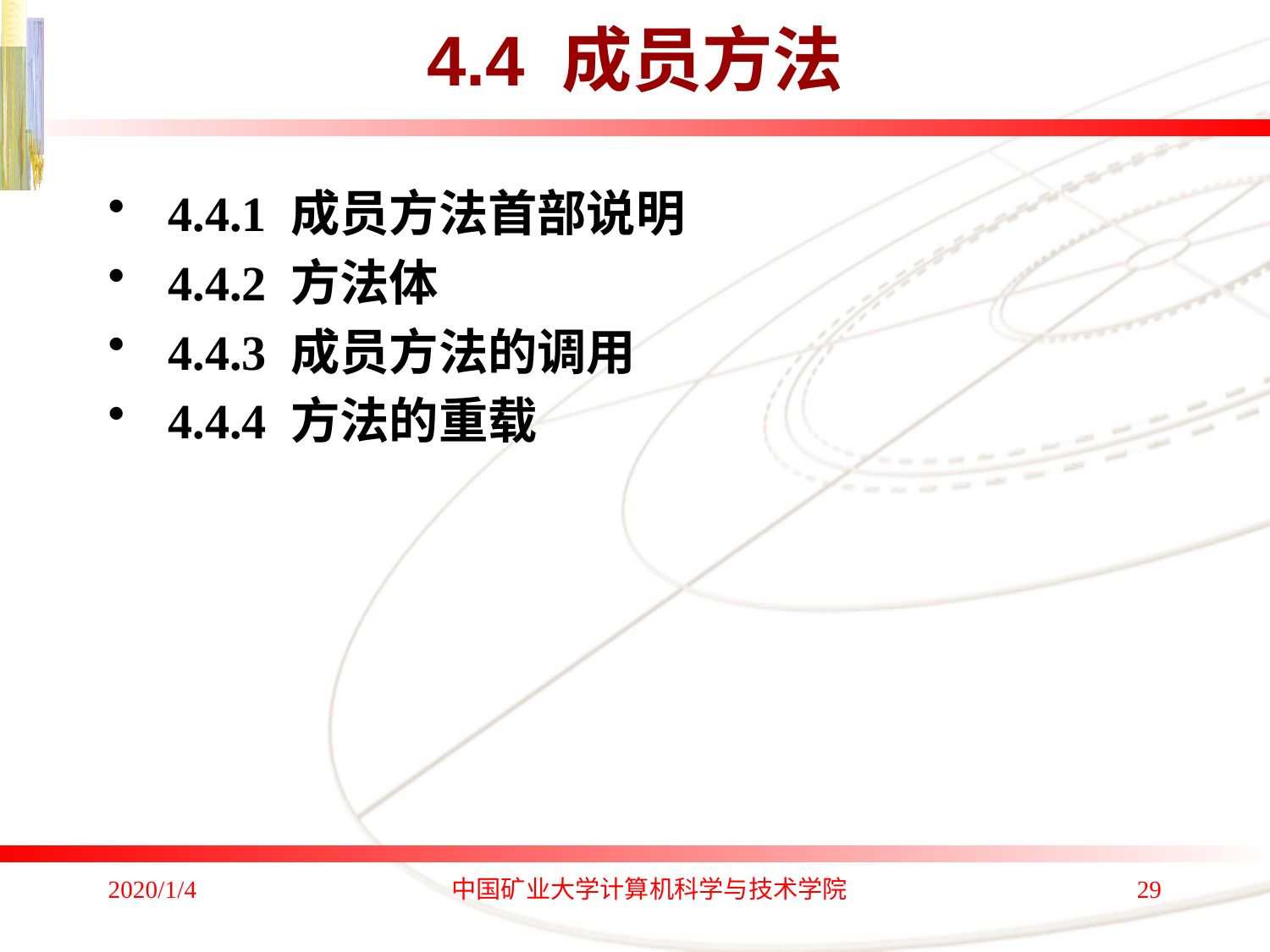

# 4.4 成员方法
 4.4.1 成员方法首部说明
 4.4.2 方法体
 4.4.3 成员方法的调用
 4.4.4 方法的重载
2020/1/4
中国矿业大学计算机科学与技术学院
29